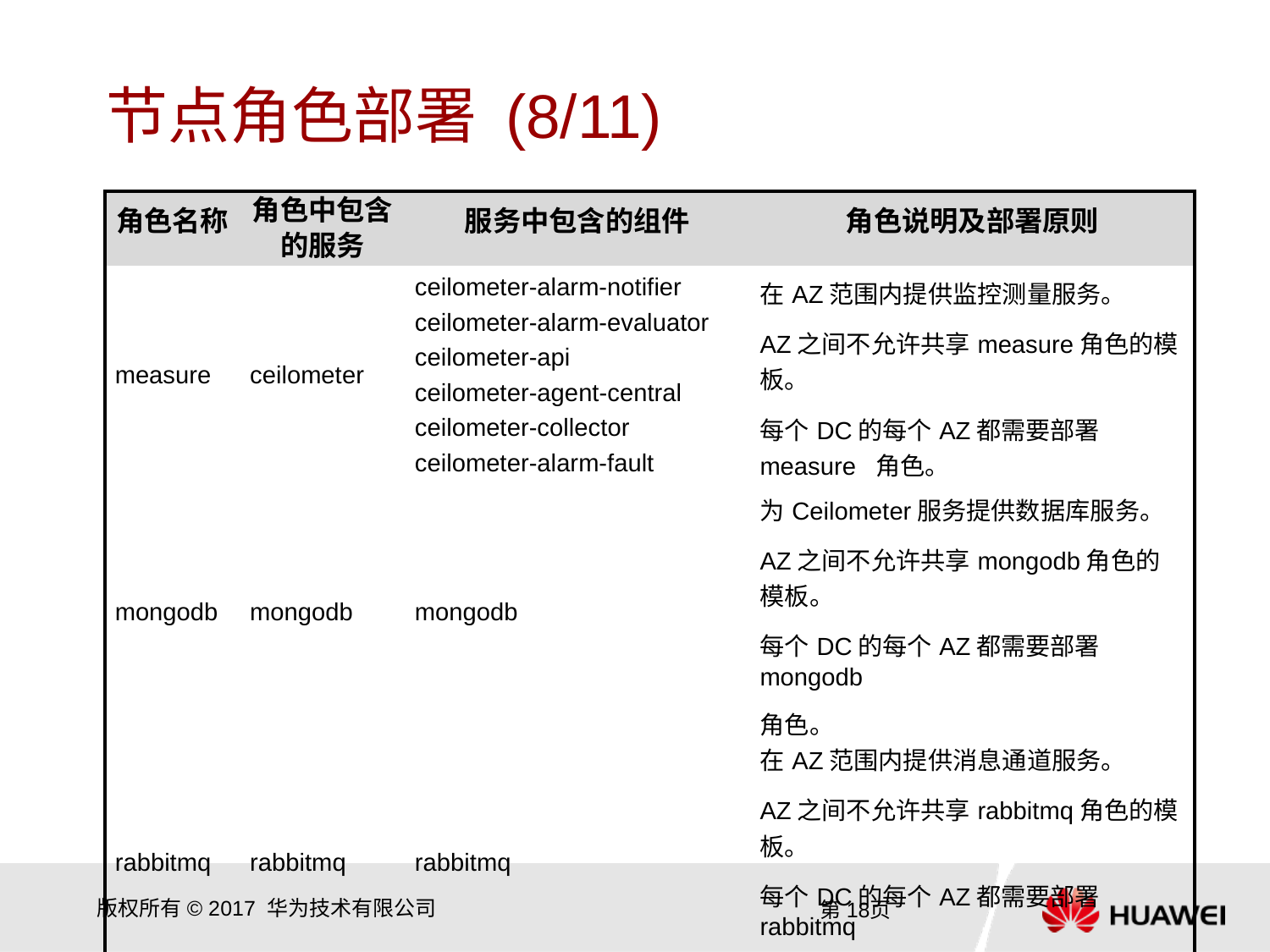

# 节点角色部署 (8/11)
| 角色名称 | 角色中包含的服务 | 服务中包含的组件 | 角色说明及部署原则 |
| --- | --- | --- | --- |
| measure | ceilometer | ceilometer-alarm-notifier ceilometer-alarm-evaluator ceilometer-api ceilometer-agent-central ceilometer-collector ceilometer-alarm-fault | 在AZ范围内提供监控测量服务。 AZ之间不允许共享measure角色的模板。 每个DC的每个AZ都需要部署measure 角色。 |
| mongodb | mongodb | mongodb | 为Ceilometer服务提供数据库服务。 AZ之间不允许共享mongodb角色的模板。 每个DC的每个AZ都需要部署mongodb 角色。 |
| rabbitmq | rabbitmq | rabbitmq | 在AZ范围内提供消息通道服务。 AZ之间不允许共享rabbitmq角色的模板。 每个DC的每个AZ都需要部署rabbitmq 角色。 |